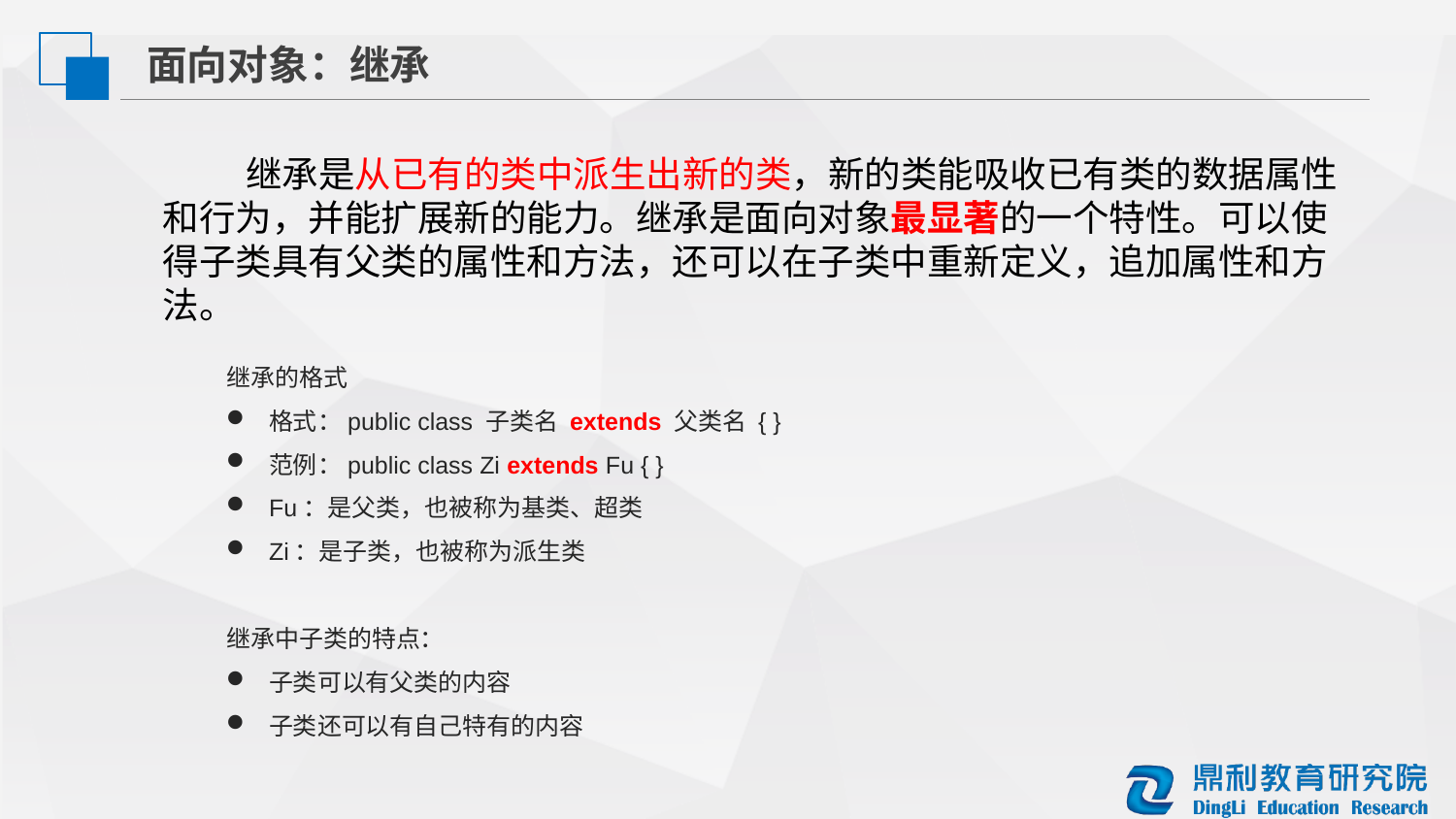

面向对象：继承
         继承是从已有的类中派生出新的类，新的类能吸收已有类的数据属性和行为，并能扩展新的能力。继承是面向对象最显著的一个特性。可以使得子类具有父类的属性和方法，还可以在子类中重新定义，追加属性和方法。

继承的格式
格式：public class 子类名 extends 父类名 { }
范例：public class Zi extends Fu { }
Fu：是父类，也被称为基类、超类
Zi：是子类，也被称为派生类

继承中子类的特点：
子类可以有父类的内容
子类还可以有自己特有的内容